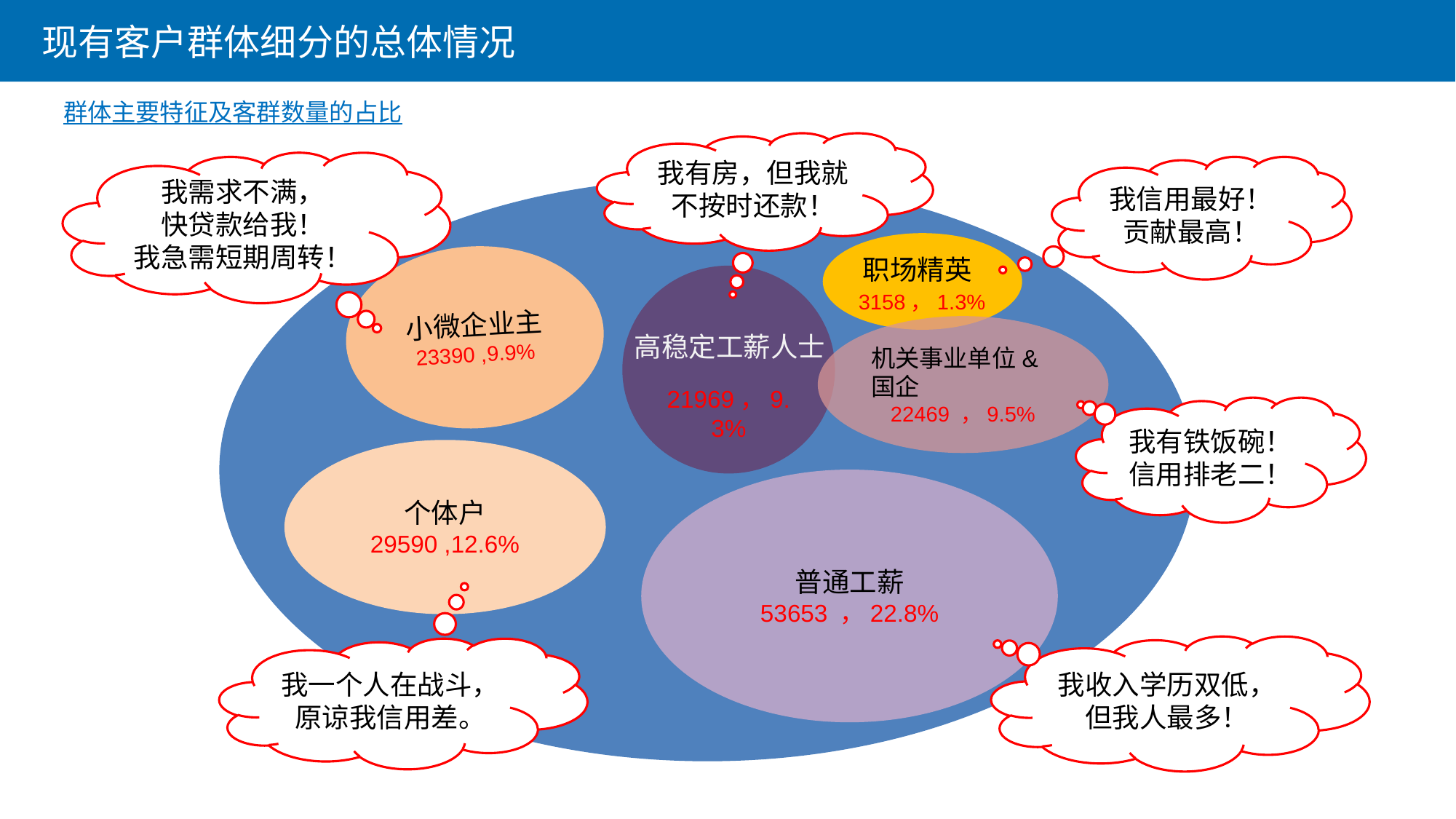

现有客户群体细分的总体情况
群体主要特征及客群数量的占比
我有房，但我就不按时还款！
我需求不满，
快贷款给我！
我急需短期周转！
我信用最好！贡献最高！

职场精英
小微企业主
23390 ,9.9%

21969，9.3%
3158，1.3%
机关事业单位&国企
22469 ，9.5%
高稳定工薪人士
我有铁饭碗！
信用排老二！
个体户
29590 ,12.6%

普通工薪
53653 ，22.8%

我收入学历双低，但我人最多！
我一个人在战斗，原谅我信用差。